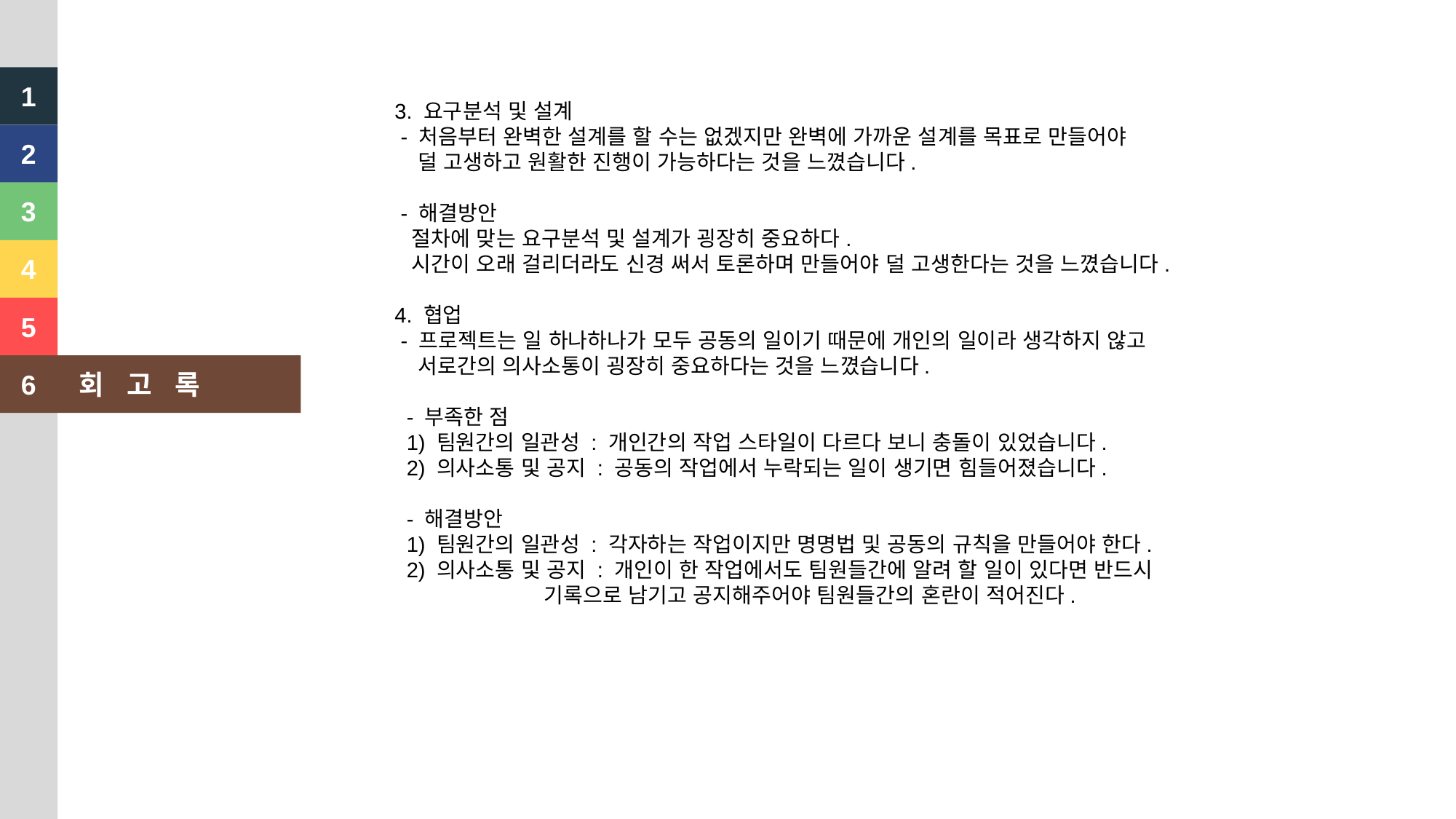

3. 요구분석 및 설계
 - 처음부터 완벽한 설계를 할 수는 없겠지만 완벽에 가까운 설계를 목표로 만들어야
   덜 고생하고 원활한 진행이 가능하다는 것을 느꼈습니다.

 - 해결방안
  절차에 맞는 요구분석 및 설계가 굉장히 중요하다.
  시간이 오래 걸리더라도 신경 써서 토론하며 만들어야 덜 고생한다는 것을 느꼈습니다.

4. 협업
 - 프로젝트는 일 하나하나가 모두 공동의 일이기 때문에 개인의 일이라 생각하지 않고
   서로간의 의사소통이 굉장히 중요하다는 것을 느꼈습니다.

  - 부족한 점
  1) 팀원간의 일관성 : 개인간의 작업 스타일이 다르다 보니 충돌이 있었습니다.
  2) 의사소통 및 공지 : 공동의 작업에서 누락되는 일이 생기면 힘들어졌습니다.

  - 해결방안
  1) 팀원간의 일관성 : 각자하는 작업이지만 명명법 및 공동의 규칙을 만들어야 한다.
  2) 의사소통 및 공지 : 개인이 한 작업에서도 팀원들간에 알려 할 일이 있다면 반드시
                        기록으로 남기고 공지해주어야 팀원들간의 혼란이 적어진다.

1

2

3

4

5

6
회   고   록